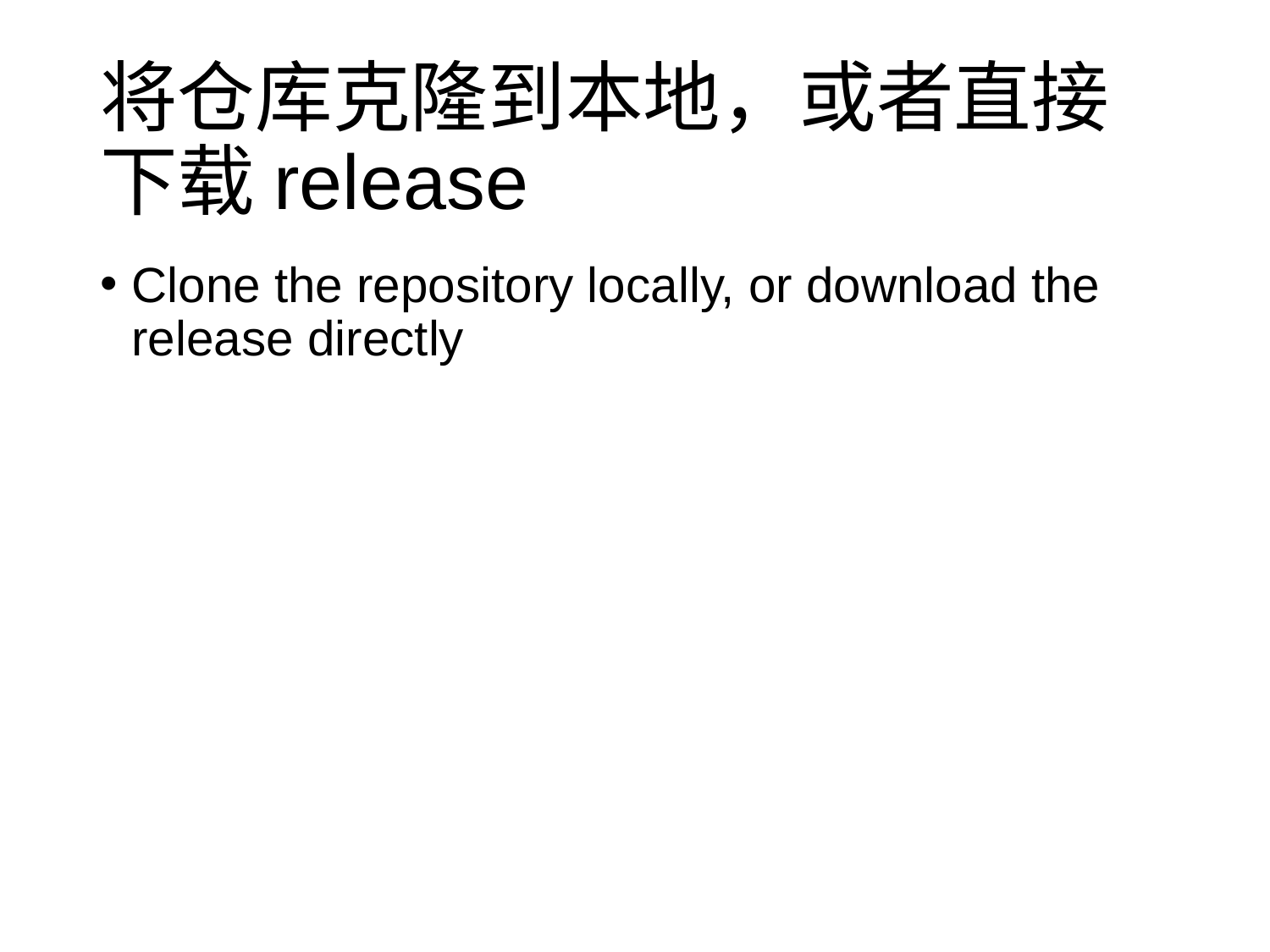

# 将仓库克隆到本地，或者直接下载release
Clone the repository locally, or download the release directly